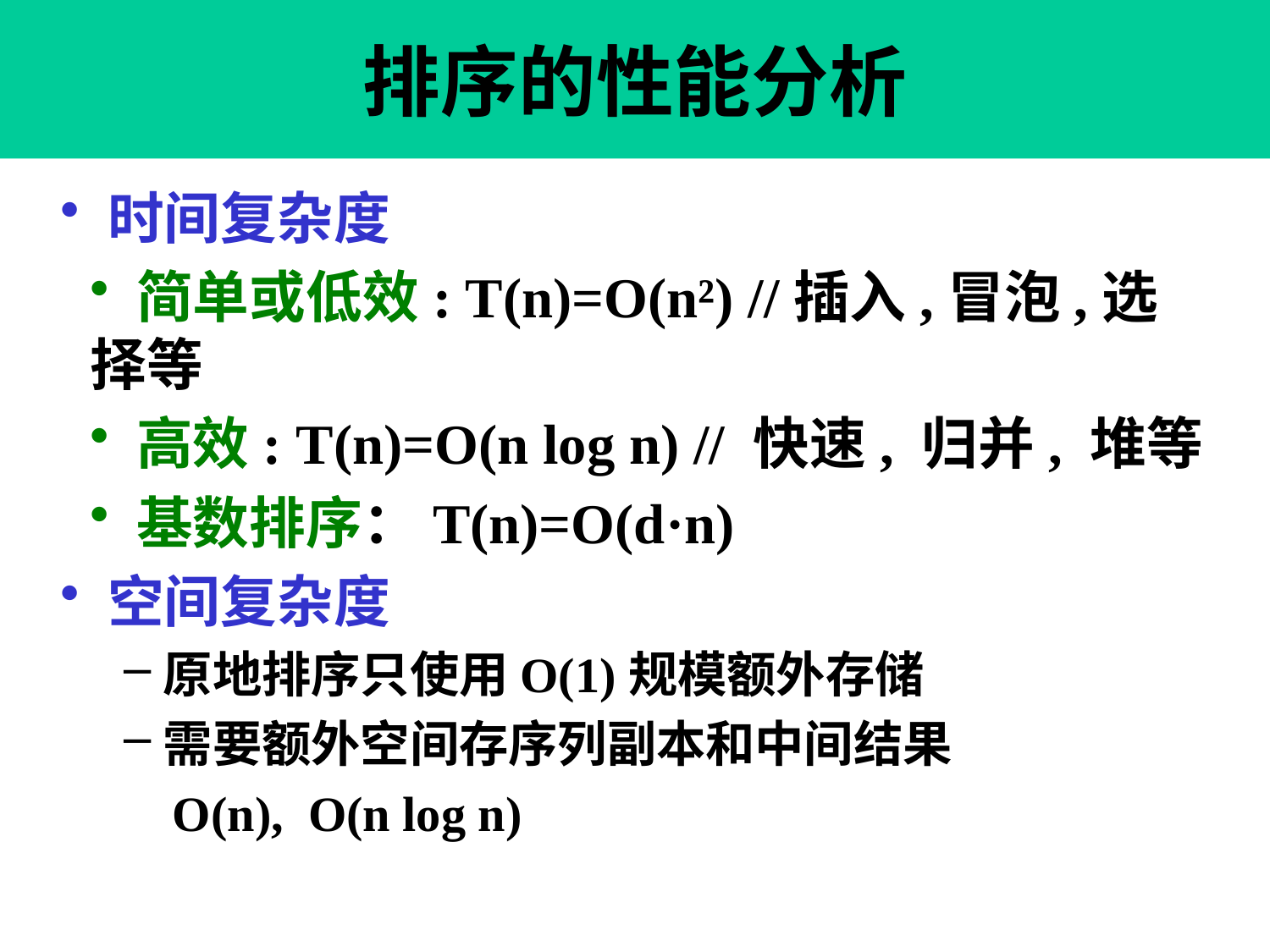

第 28 页
# 排序的性能分析
时间复杂度
 简单或低效: T(n)=O(n²) //插入,冒泡,选择等
 高效: T(n)=O(n log n) // 快速, 归并, 堆等
 基数排序：T(n)=O(d·n)
空间复杂度
原地排序只使用O(1)规模额外存储
需要额外空间存序列副本和中间结果
    O(n),  O(n log n)